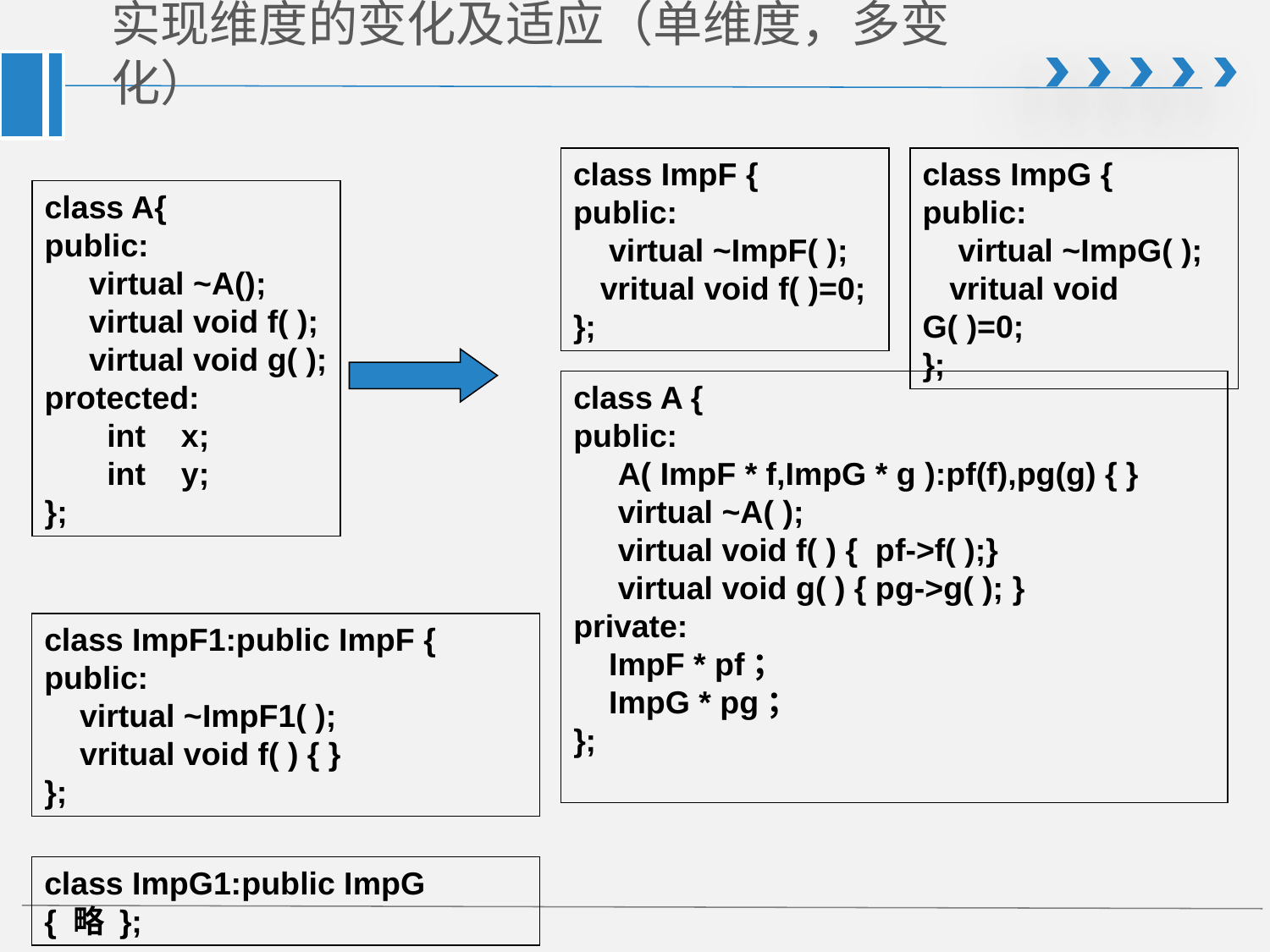

# 实现维度的变化及适应（单维度，多变化）
class ImpF {
public:
    virtual ~ImpF( );
   vritual void f( )=0;
};
class ImpG {
public:
    virtual ~ImpG( );
   vritual void G( )=0;
};
class A{
public:
     virtual ~A();
     virtual void f( );
     virtual void g( );
protected:
       int    x;
       int    y;
};

class A {
public:
     A( ImpF * f,ImpG * g ):pf(f),pg(g) { }
     virtual ~A( );
     virtual void f( ) {  pf->f( );}
     virtual void g( ) { pg->g( ); }
private:
    ImpF * pf；
    ImpG * pg；
};

class ImpF1:public ImpF {
public:
    virtual ~ImpF1( );
    vritual void f( ) { }
};
class ImpG1:public ImpG { 略 };